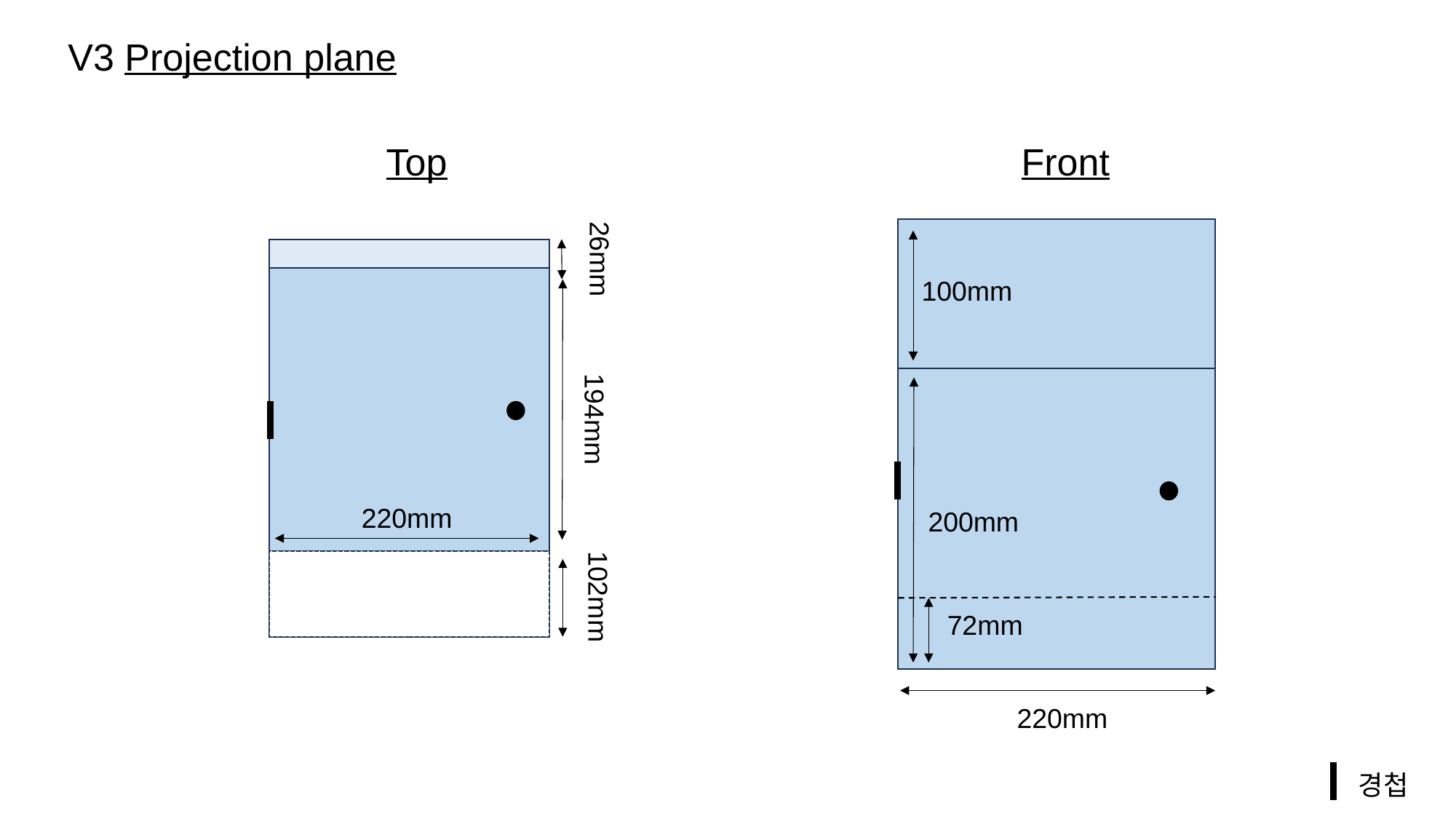

V3 Projection plane
Top
Front
26mm

100mm

194mm

200mm

220mm
102mm

72mm
220mm

경첩